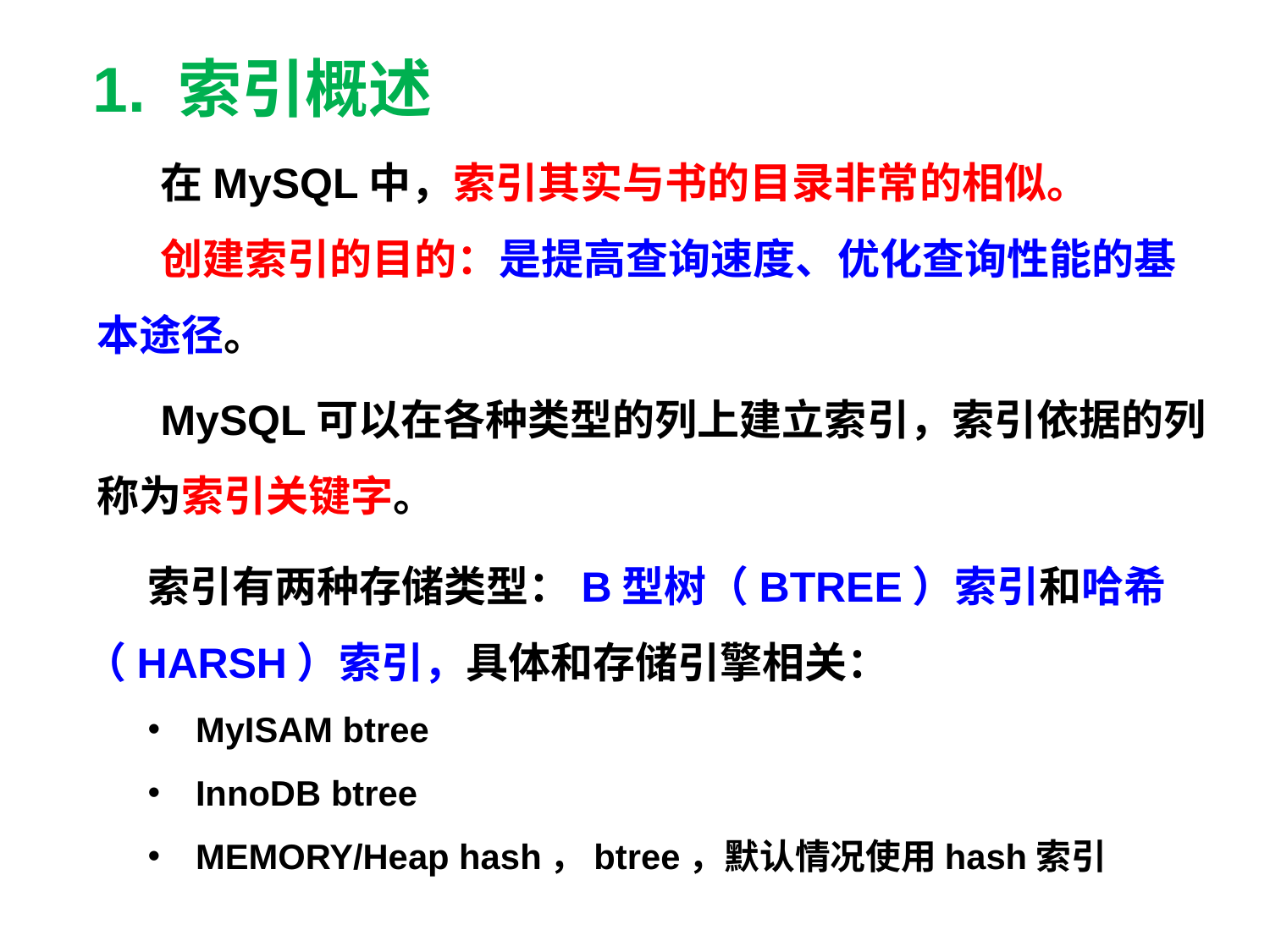

1. 索引概述
在MySQL中，索引其实与书的目录非常的相似。
创建索引的目的：是提高查询速度、优化查询性能的基本途径。
MySQL可以在各种类型的列上建立索引，索引依据的列称为索引关键字。
索引有两种存储类型：B型树（BTREE）索引和哈希（HARSH）索引，具体和存储引擎相关：
MyISAM btree
InnoDB btree
MEMORY/Heap hash，btree，默认情况使用hash索引